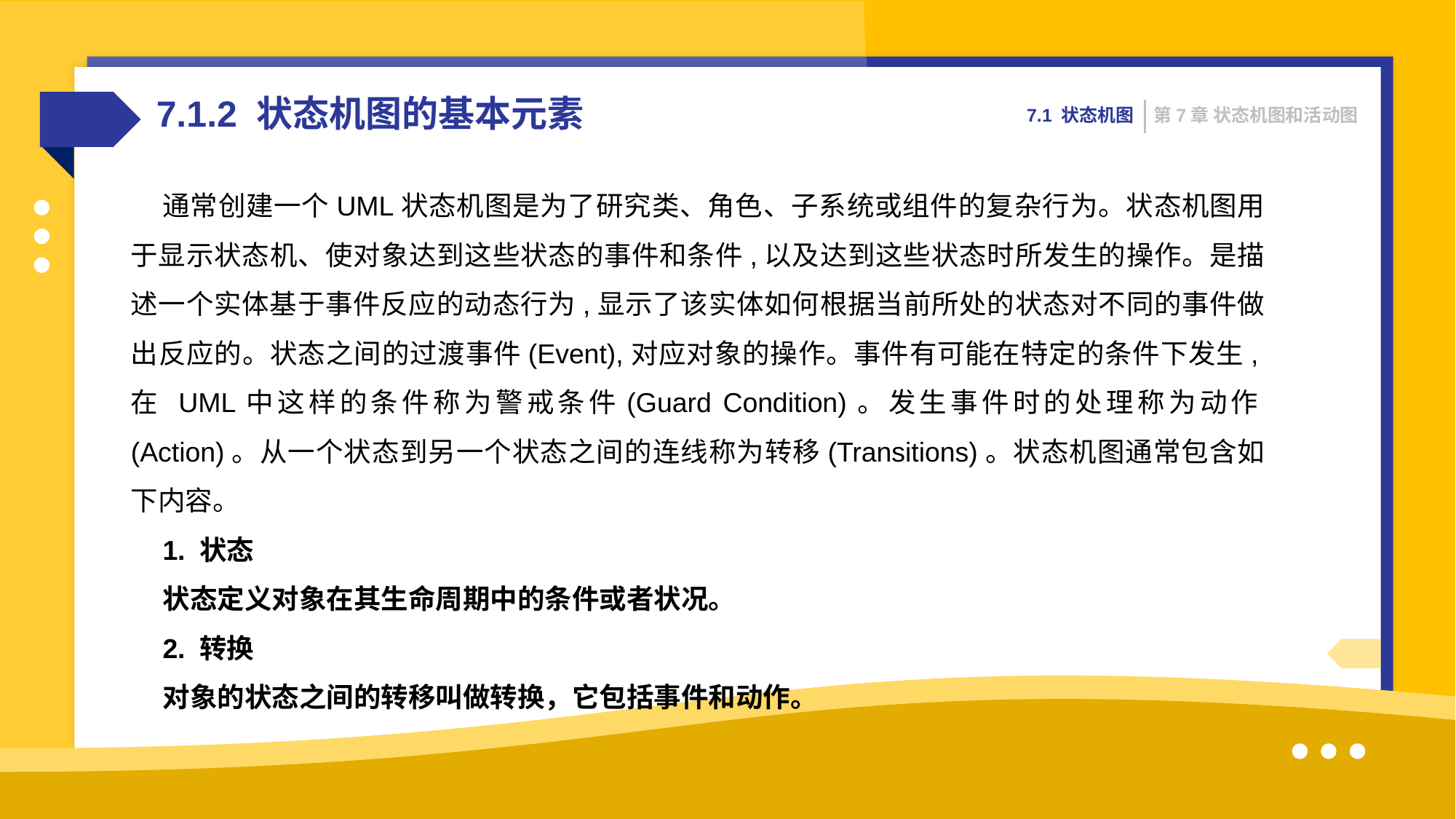

7.1.2 状态机图的基本元素
7.1 状态机图
第7章 状态机图和活动图
通常创建一个UML状态机图是为了研究类、角色、子系统或组件的复杂行为。状态机图用于显示状态机、使对象达到这些状态的事件和条件,以及达到这些状态时所发生的操作。是描述一个实体基于事件反应的动态行为,显示了该实体如何根据当前所处的状态对不同的事件做出反应的。状态之间的过渡事件(Event),对应对象的操作。事件有可能在特定的条件下发生,在 UML中这样的条件称为警戒条件(Guard Condition)。发生事件时的处理称为动作(Action)。从一个状态到另一个状态之间的连线称为转移(Transitions)。状态机图通常包含如下内容。
1. 状态
状态定义对象在其生命周期中的条件或者状况。
2. 转换
对象的状态之间的转移叫做转换，它包括事件和动作。